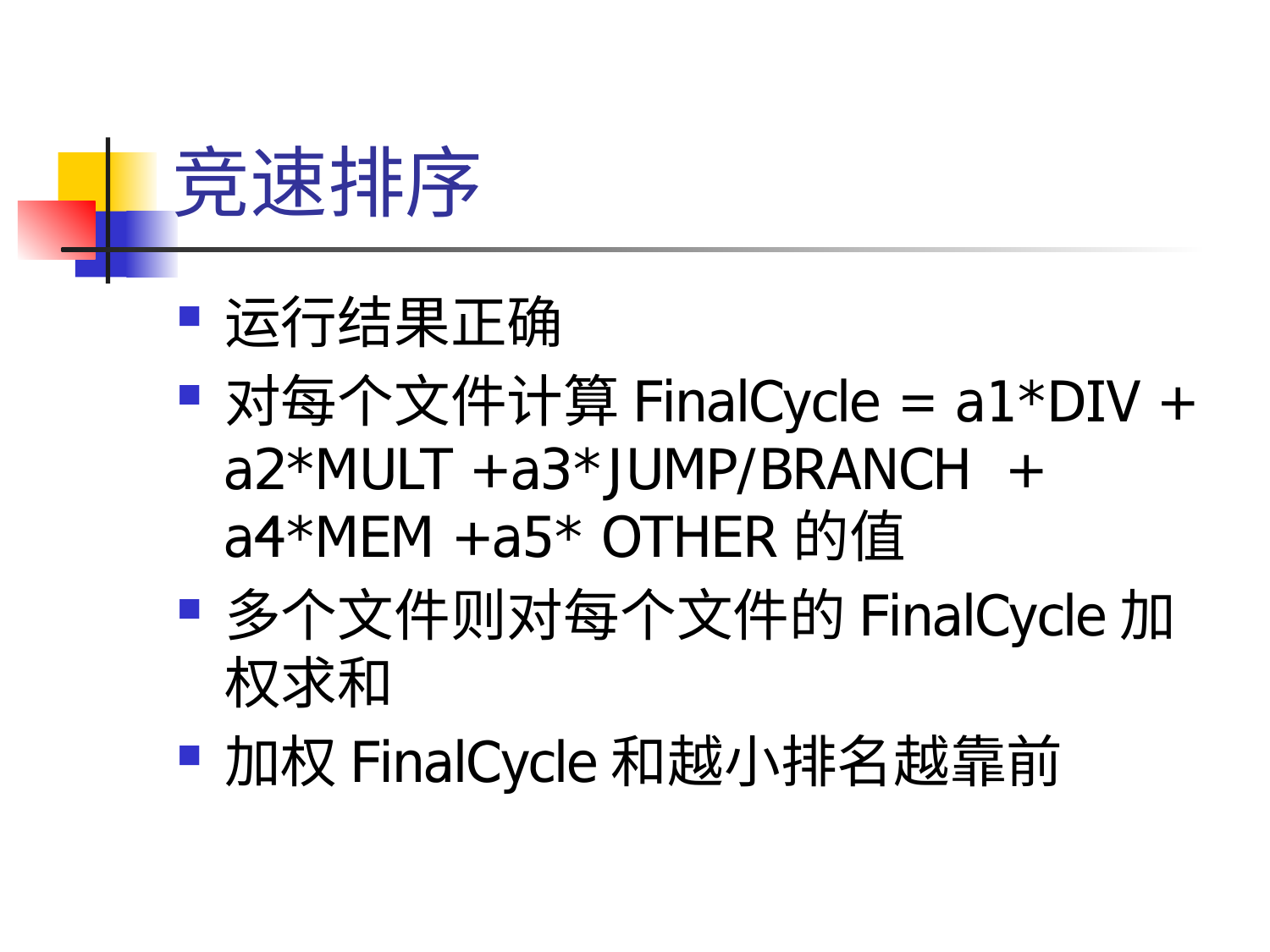

# 竞速排序
运行结果正确
对每个文件计算FinalCycle = a1*DIV + a2*MULT +a3*JUMP/BRANCH  + a4*MEM +a5* OTHER的值
多个文件则对每个文件的FinalCycle加权求和
加权FinalCycle和越小排名越靠前